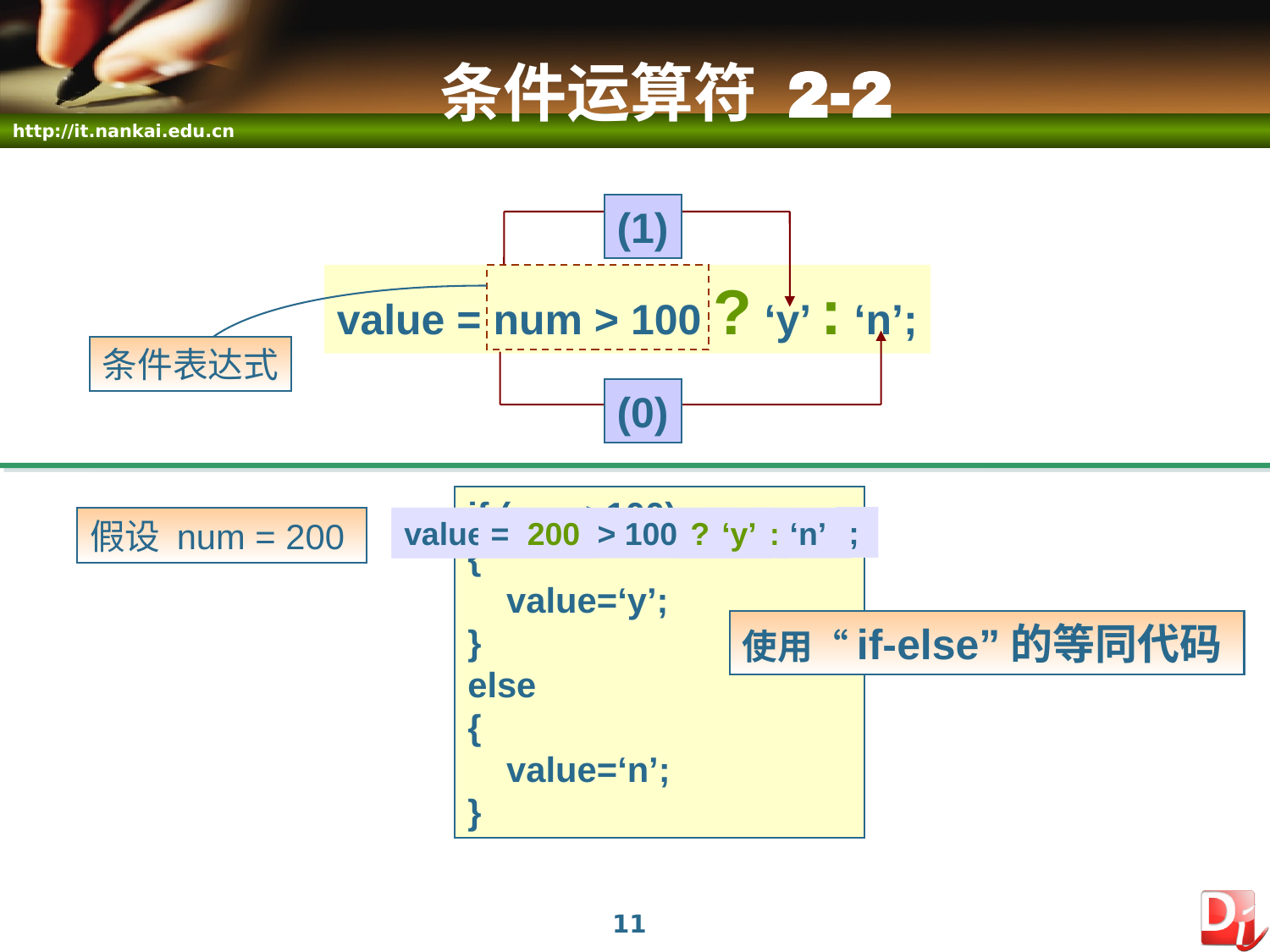

# 条件运算符 2-2
(1)

value = num > 100 ? ‘y’ : ‘n’;

条件表达式
(0)

if (num>100)
{
    value=‘y’;
}
else
{
    value=‘n’;
}
;
假设 num = 200
value = num > 100
value
=
200
?
‘y’
‘y’
:
‘n’
使用“if-else”的等同代码
11